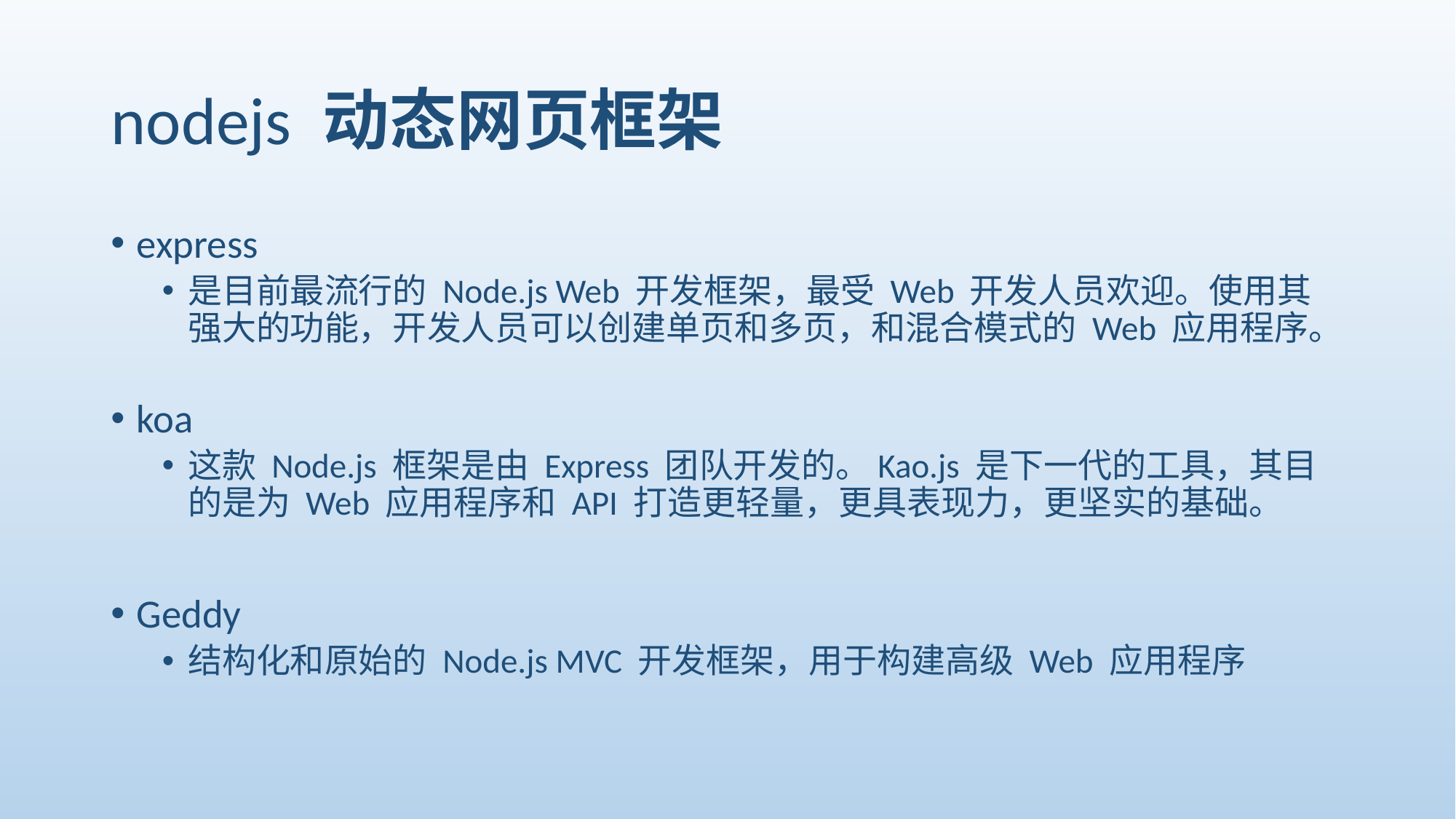

# nodejs 动态网页框架
express
是目前最流行的 Node.js Web 开发框架，最受 Web 开发人员欢迎。使用其强大的功能，开发人员可以创建单页和多页，和混合模式的 Web 应用程序。
koa
这款 Node.js 框架是由 Express 团队开发的。Kao.js 是下一代的工具，其目的是为 Web 应用程序和 API 打造更轻量，更具表现力，更坚实的基础。

Geddy
结构化和原始的 Node.js MVC 开发框架，用于构建高级 Web 应用程序